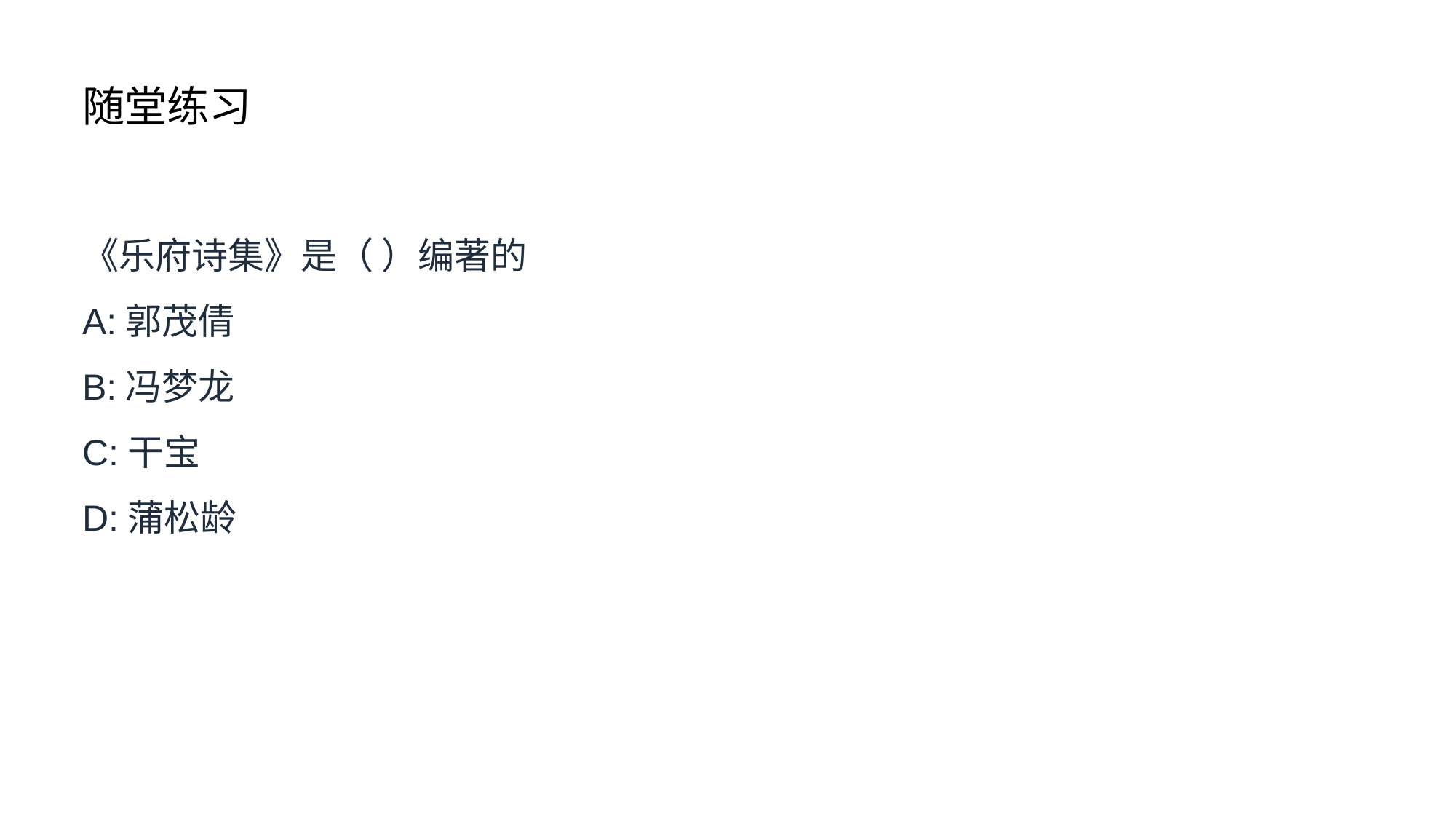

随堂练习
《乐府诗集》是（ ）编著的
A:郭茂倩
B:冯梦龙
C:干宝
D:蒲松龄